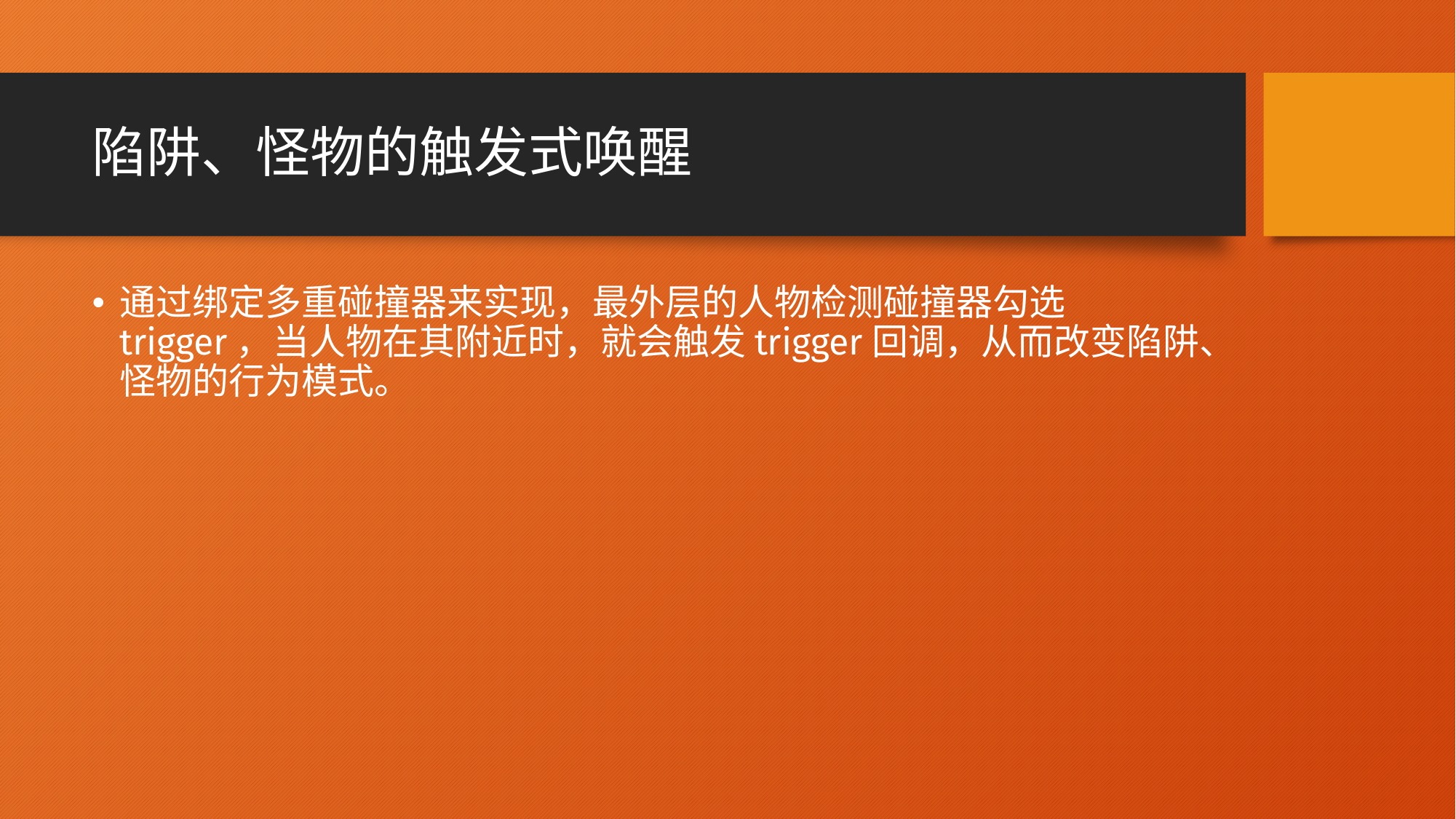

# 陷阱、怪物的触发式唤醒
通过绑定多重碰撞器来实现，最外层的人物检测碰撞器勾选trigger，当人物在其附近时，就会触发trigger回调，从而改变陷阱、怪物的行为模式。